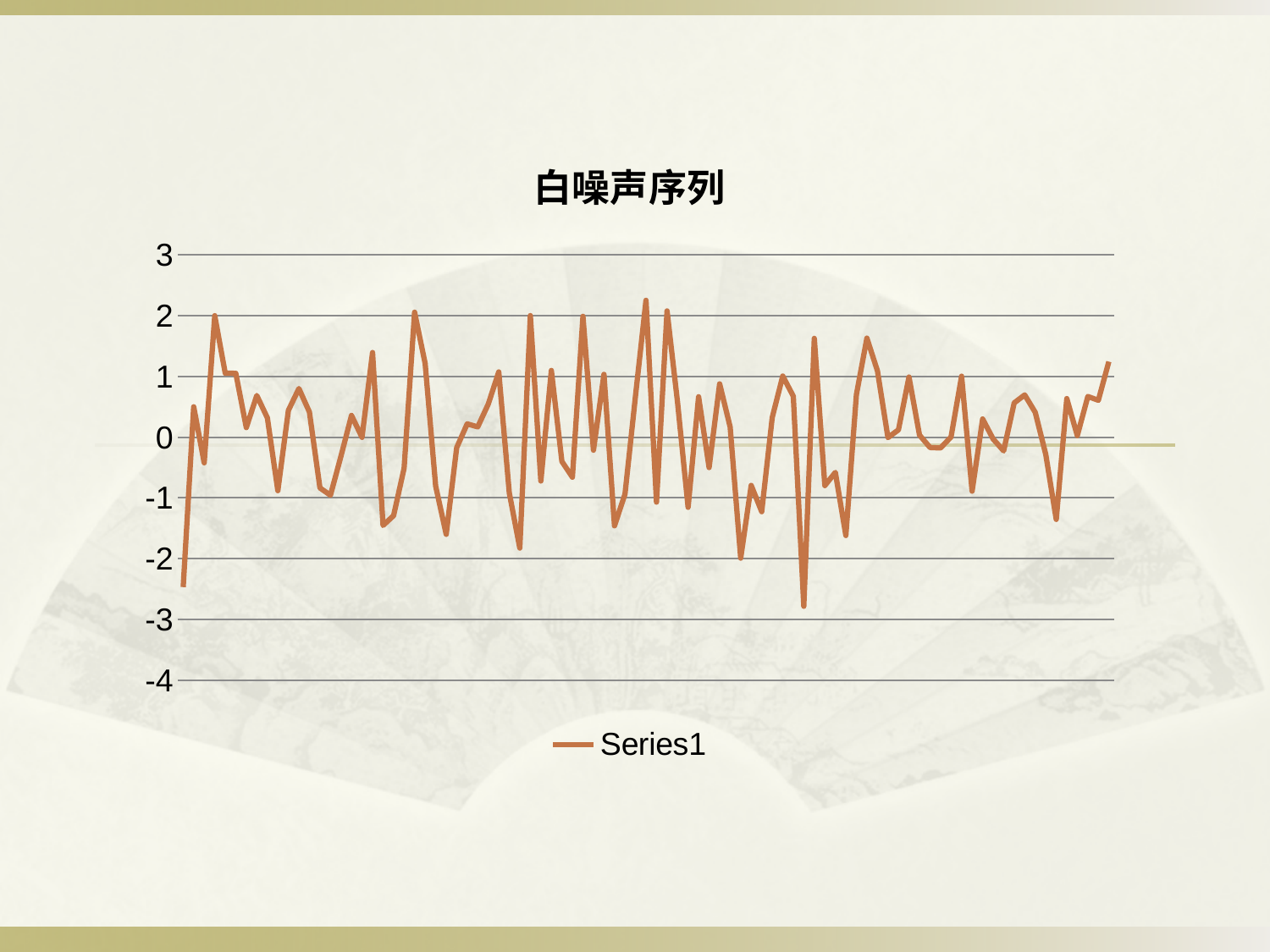

### Chart: 白噪声序列

| Category |  |
|---|---|